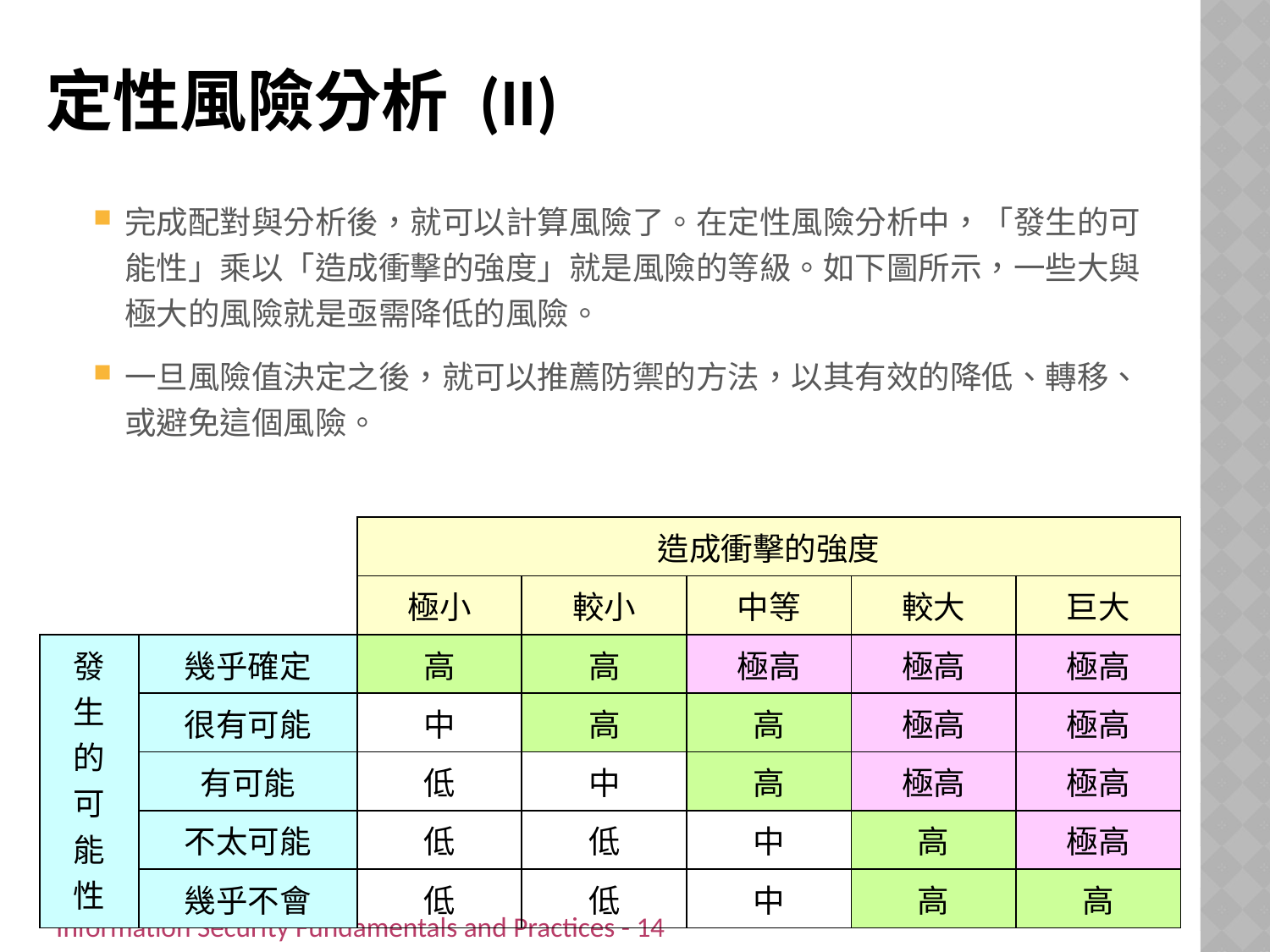

# 定性風險分析 (II)
完成配對與分析後，就可以計算風險了。在定性風險分析中，「發生的可能性」乘以「造成衝擊的強度」就是風險的等級。如下圖所示，一些大與極大的風險就是亟需降低的風險。
一旦風險值決定之後，就可以推薦防禦的方法，以其有效的降低、轉移、或避免這個風險。
|  |  | 造成衝擊的強度 |  |  |  |  |
| --- | --- | --- | --- | --- | --- | --- |
|  |  | 極小 | 較小 | 中等 | 較大 | 巨大 |
| 發 生 的 可 能 性 | 幾乎確定 | 高 | 高 | 極高 | 極高 | 極高 |
|  | 很有可能 | 中 | 高 | 高 | 極高 | 極高 |
|  | 有可能 | 低 | 中 | 高 | 極高 | 極高 |
|  | 不太可能 | 低 | 低 | 中 | 高 | 極高 |
|  | 幾乎不會 | 低 | 低 | 中 | 高 | 高 |